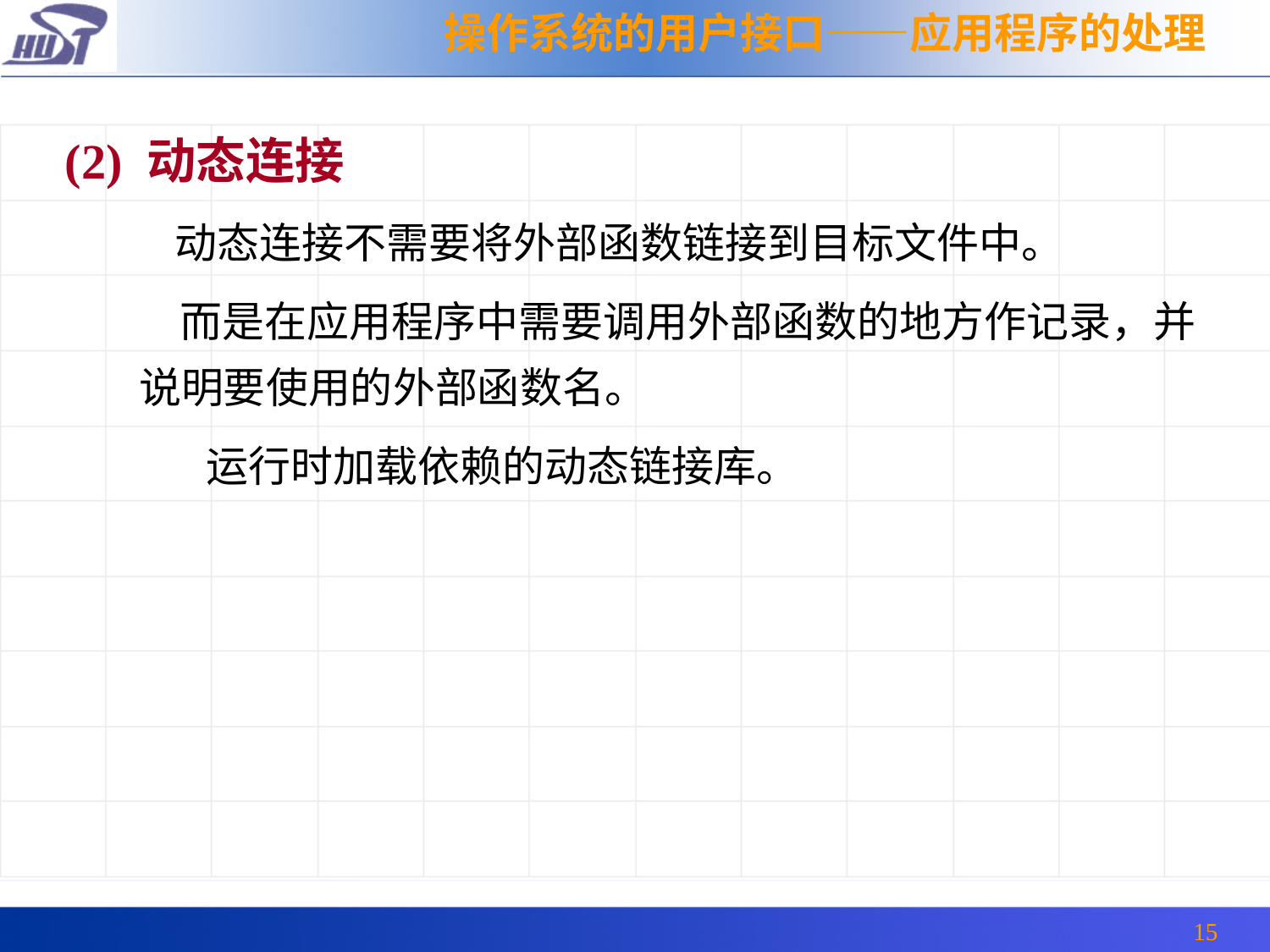

操作系统的用户接口——应用程序的处理
(2) 动态连接
             动态连接不需要将外部函数链接到目标文件中。
           而是在应用程序中需要调用外部函数的地方作记录，并说明要使用的外部函数名。
	      运行时加载依赖的动态链接库。
15